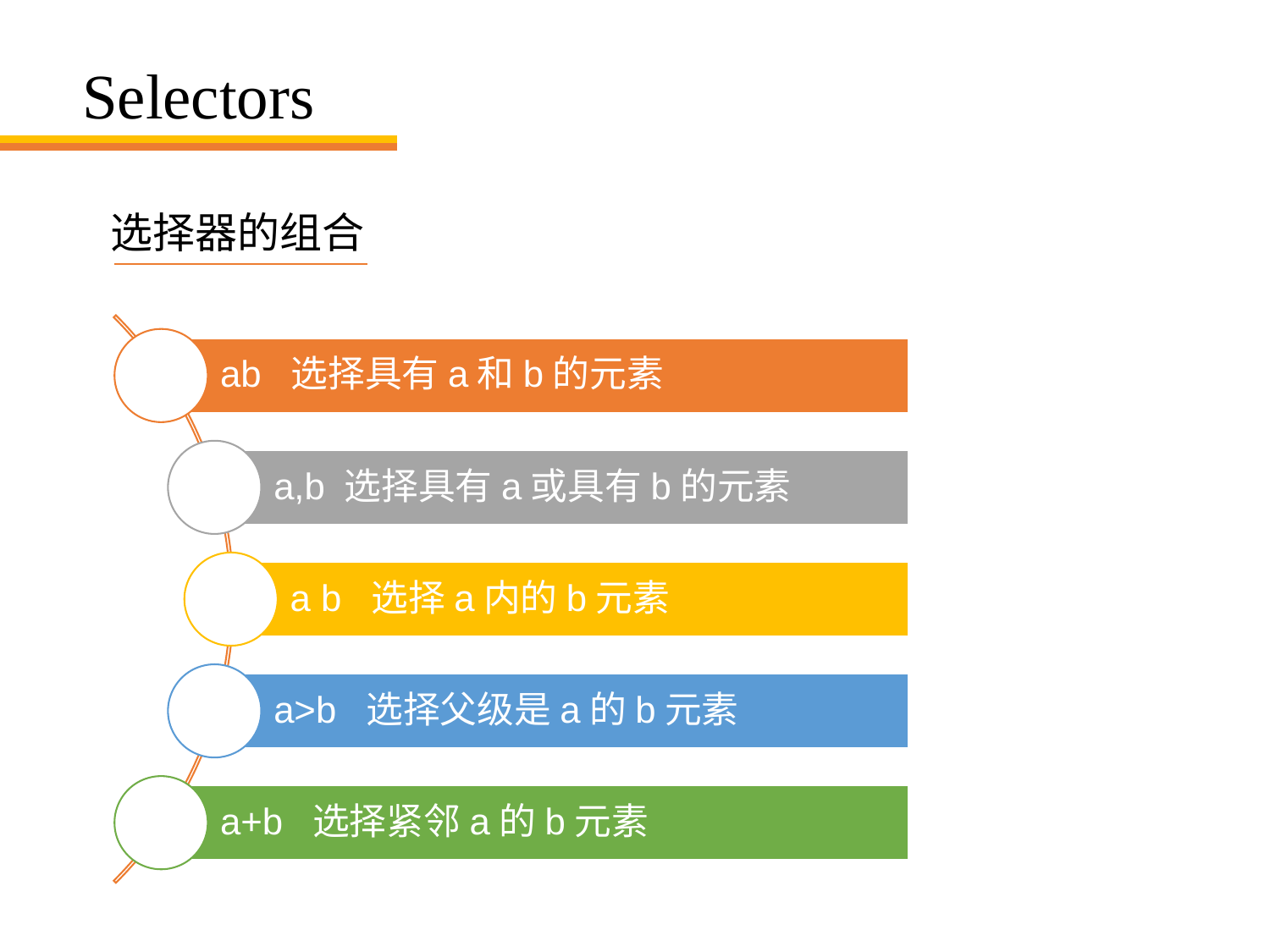

# Selectors
选择器的组合
ab  选择具有a和b的元素
a,b 选择具有a或具有b的元素
a b  选择a内的b元素
a>b  选择父级是a的b元素
a+b  选择紧邻a的b元素